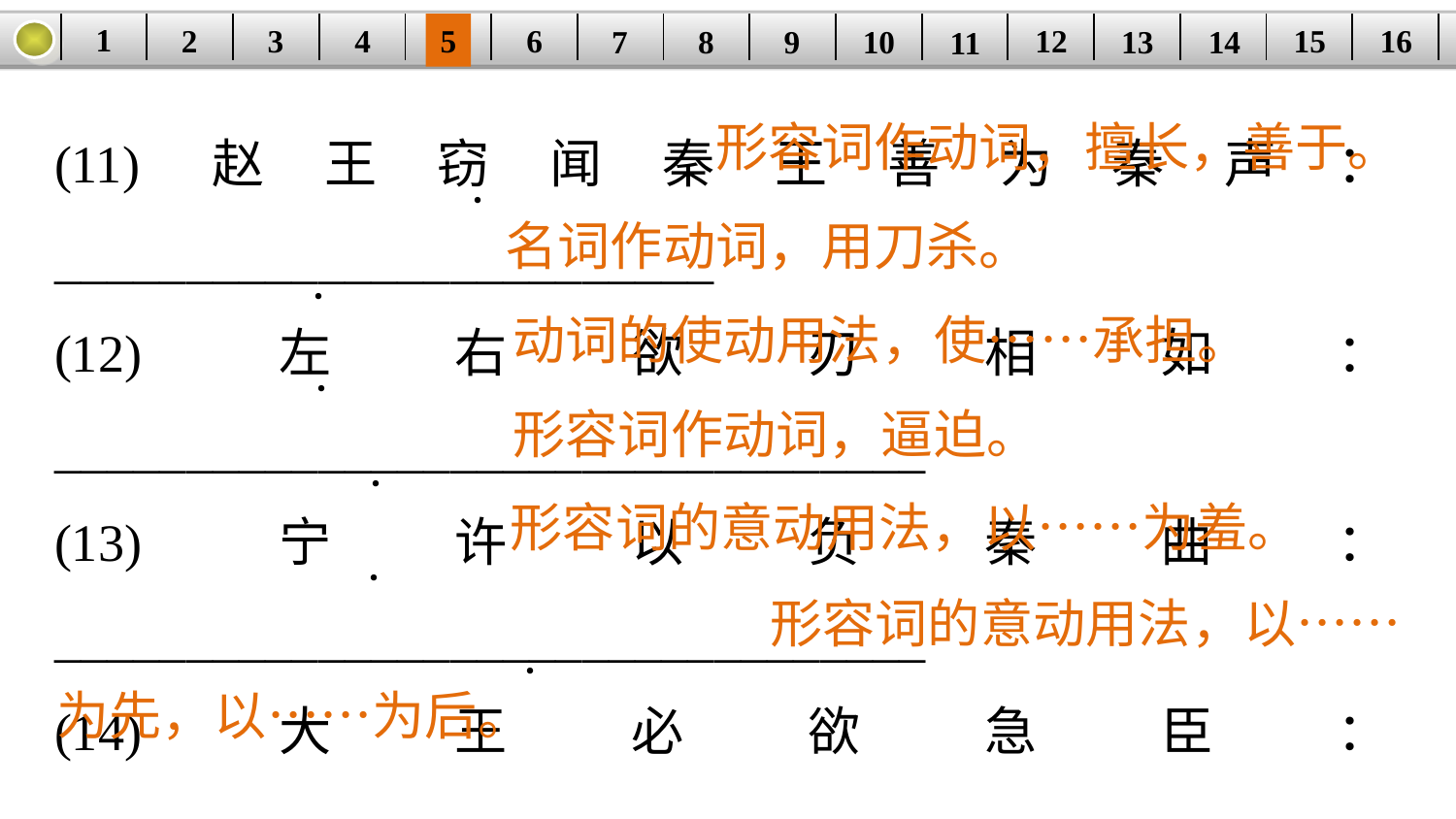

1
2
3
4
16
|  |  |  |  |  |  |  |  |  |  |  |  |  |  |  |  |
| --- | --- | --- | --- | --- | --- | --- | --- | --- | --- | --- | --- | --- | --- | --- | --- |
5
6
15
12
7
8
14
9
10
13
11

(11)赵王窃闻秦王善为秦声：_________________________
(12)左右欲刃相如：_________________________________
(13)宁许以负秦曲：_________________________________
(14)大王必欲急臣：_________________________________
(15)且庸人尚羞之：_________________________________
(16)以先国家之急而后私仇也：_______________________
__________________________________________________
形容词作动词，擅长，善于。
·
名词作动词，用刀杀。
·
动词的使动用法，使……承担。
·
形容词作动词，逼迫。
·
形容词的意动用法，以……为羞。
·
形容词的意动用法，以……
·
为先，以……为后。